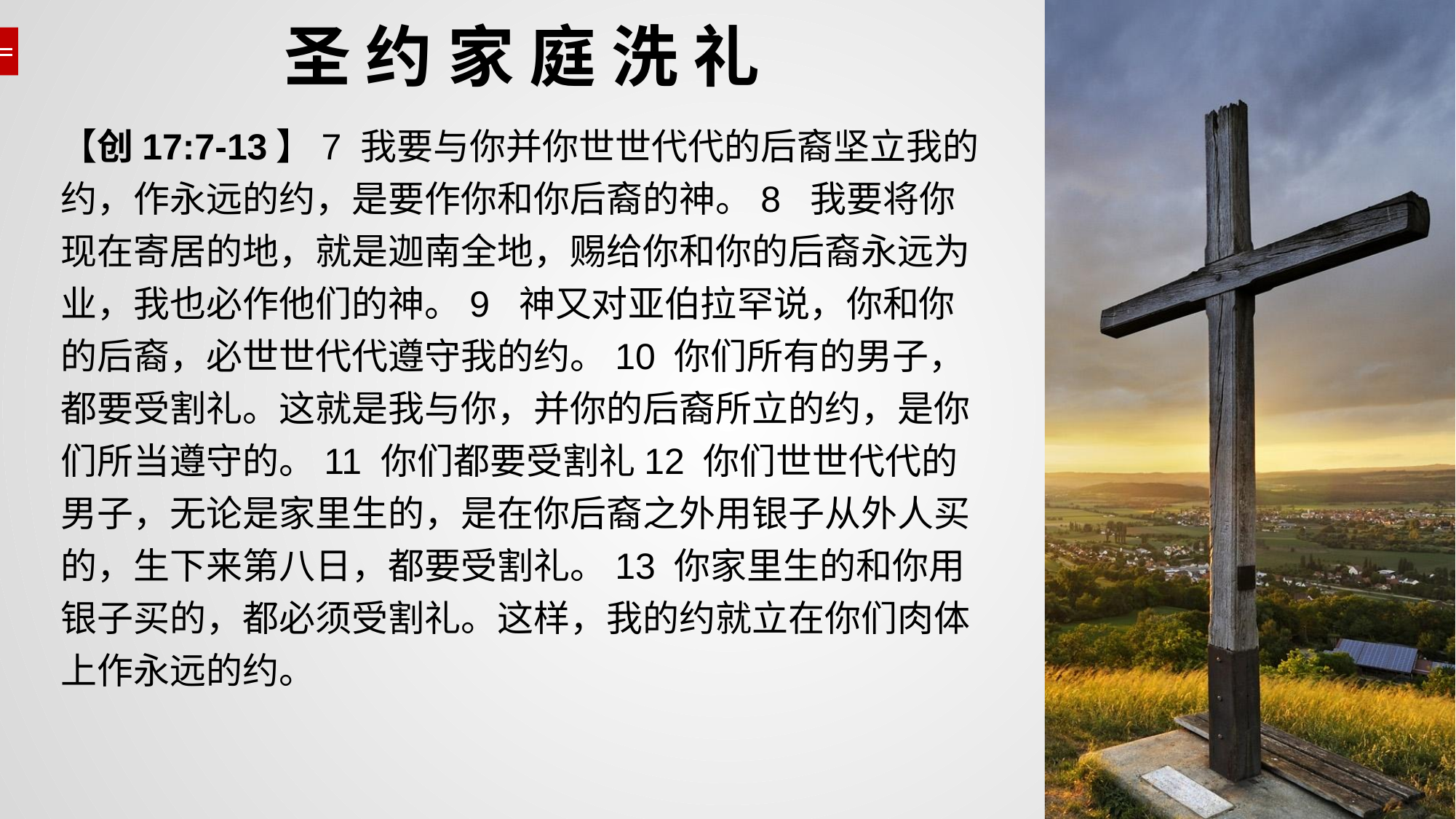

圣约家庭洗礼
【创17:7-13】7 我要与你并你世世代代的后裔坚立我的约，作永远的约，是要作你和你后裔的神。8  我要将你现在寄居的地，就是迦南全地，赐给你和你的后裔永远为业，我也必作他们的神。9  神又对亚伯拉罕说，你和你的后裔，必世世代代遵守我的约。10 你们所有的男子，都要受割礼。这就是我与你，并你的后裔所立的约，是你们所当遵守的。11 你们都要受割礼12 你们世世代代的男子，无论是家里生的，是在你后裔之外用银子从外人买的，生下来第八日，都要受割礼。13 你家里生的和你用银子买的，都必须受割礼。这样，我的约就立在你们肉体上作永远的约。